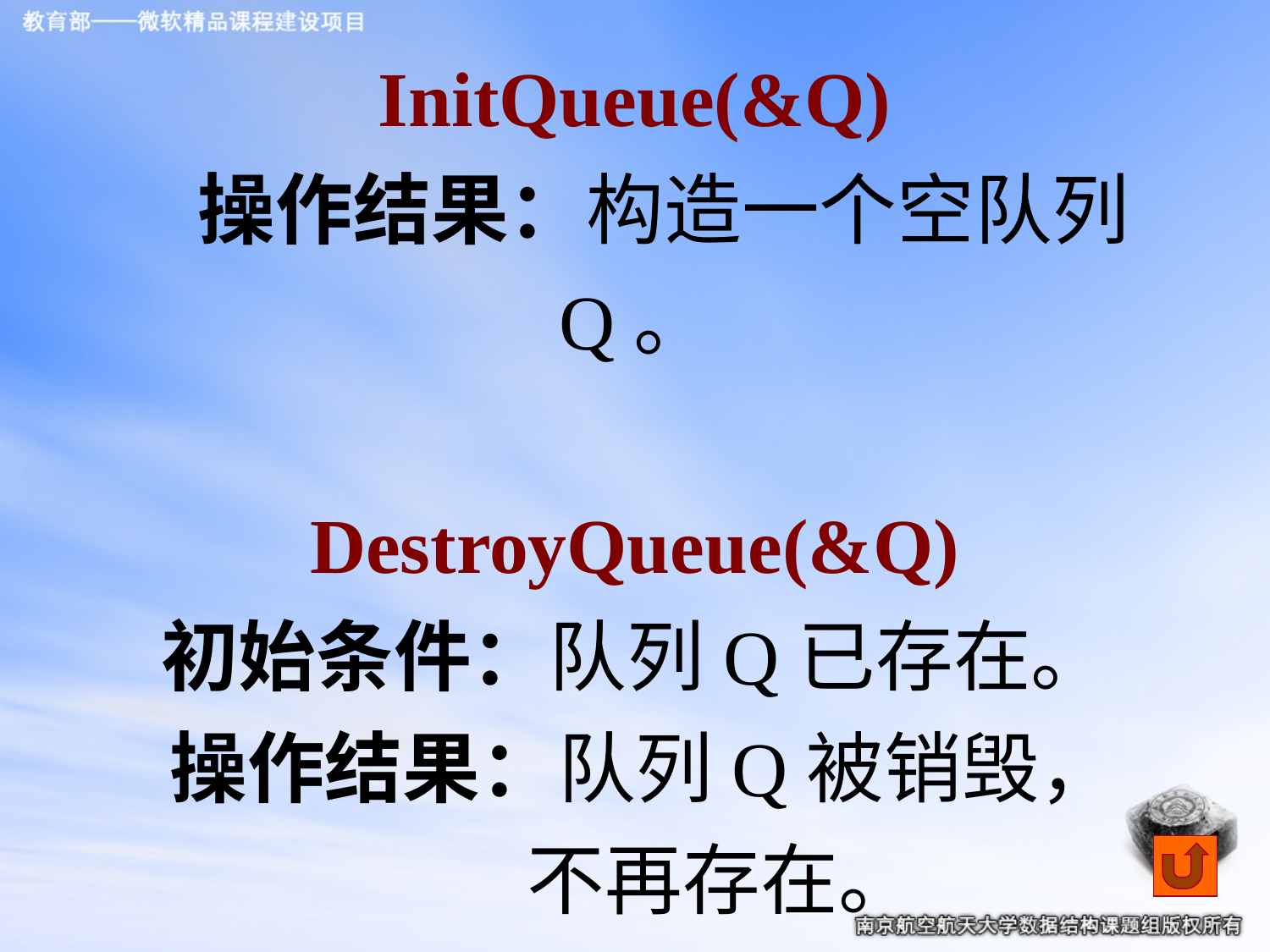

InitQueue(&Q)
   操作结果：构造一个空队列Q。
DestroyQueue(&Q)
初始条件：队列Q已存在。
 操作结果：队列Q被销毁，
          不再存在。